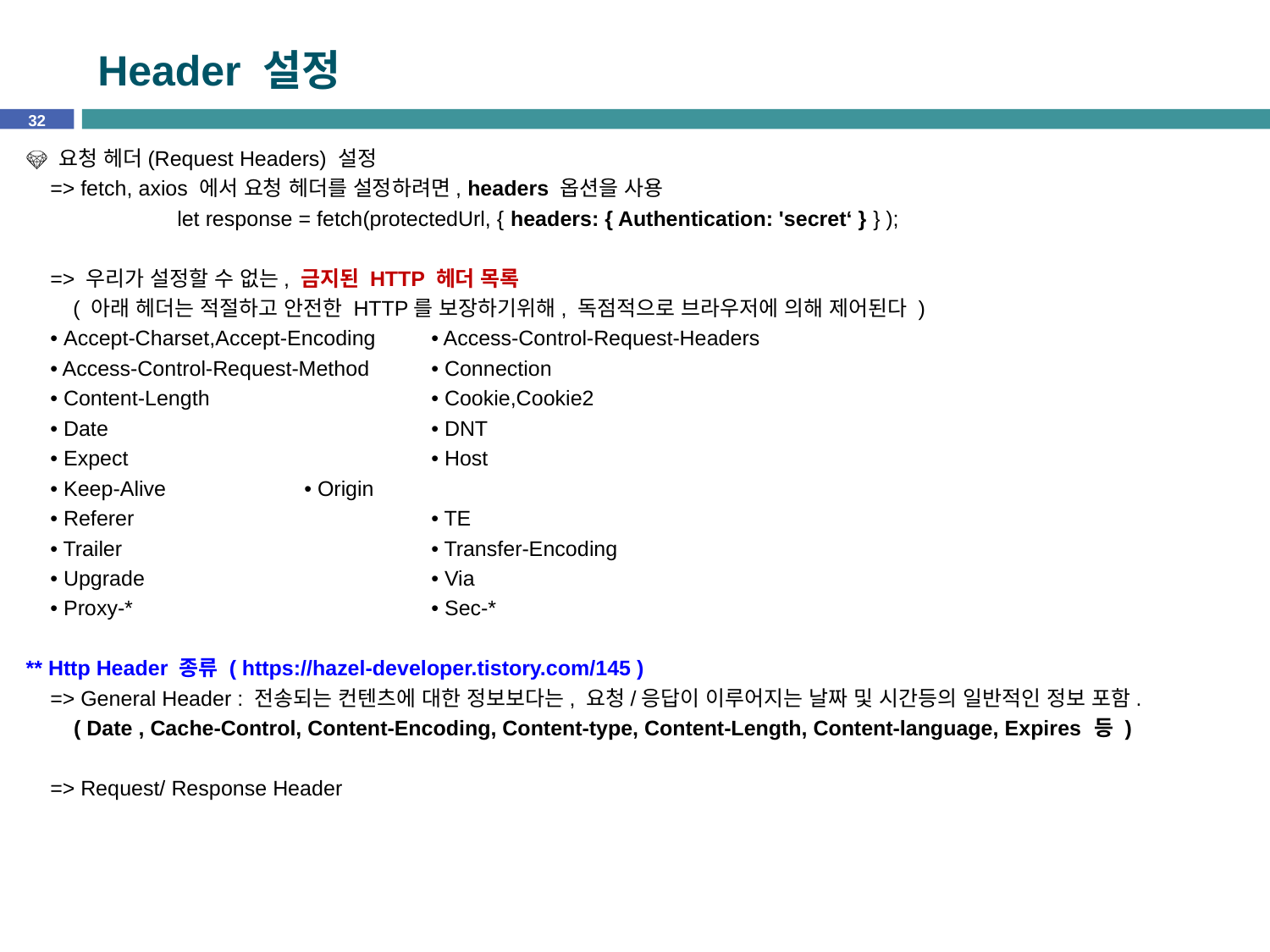

# Header 설정
32
💎 요청 헤더(Request Headers) 설정
=> fetch, axios 에서 요청 헤더를 설정하려면, headers 옵션을 사용
	let response = fetch(protectedUrl, { headers: { Authentication: 'secret‘ } } );
=> 우리가 설정할 수 없는, 금지된 HTTP 헤더 목록
   ( 아래 헤더는 적절하고 안전한 HTTP를 보장하기위해, 독점적으로 브라우저에 의해 제어된다 )
• Accept-Charset,Accept-Encoding	• Access-Control-Request-Headers
• Access-Control-Request-Method	• Connection
• Content-Length		• Cookie,Cookie2
• Date			• DNT
• Expect			• Host
• Keep-Alive		• Origin
• Referer			• TE
• Trailer			• Transfer-Encoding
• Upgrade			• Via
• Proxy-*			• Sec-*
** Http Header 종류 ( https://hazel-developer.tistory.com/145 )
=> General Header : 전송되는 컨텐츠에 대한 정보보다는, 요청/응답이 이루어지는 날짜 및 시간등의 일반적인 정보 포함.
    ( Date , Cache-Control, Content-Encoding, Content-type, Content-Length, Content-language, Expires 등 )
=> Request/ Response Header